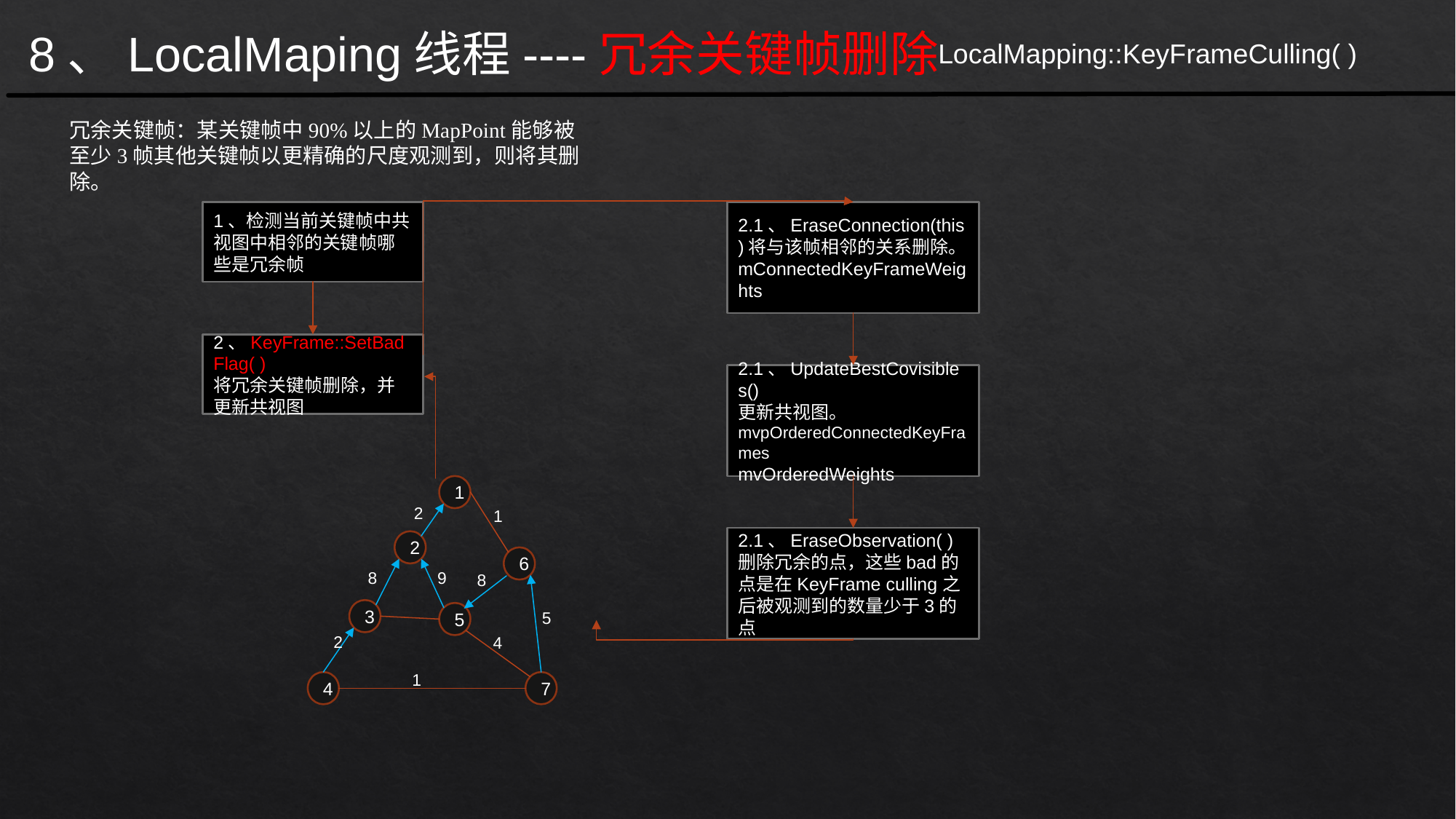

8、LocalMaping线程----冗余关键帧删除
LocalMapping::KeyFrameCulling( )
冗余关键帧：某关键帧中90%以上的MapPoint能够被至少3帧其他关键帧以更精确的尺度观测到，则将其删除。
1、检测当前关键帧中共视图中相邻的关键帧哪些是冗余帧
2.1、EraseConnection(this)将与该帧相邻的关系删除。mConnectedKeyFrameWeights
2、KeyFrame::SetBadFlag( )
将冗余关键帧删除，并更新共视图
2.1、UpdateBestCovisibles()
更新共视图。
mvpOrderedConnectedKeyFrames
mvOrderedWeights
1
2
1
2.1、EraseObservation( )删除冗余的点，这些bad的点是在KeyFrame culling之后被观测到的数量少于3的点
2
6
8
9
8
3
5
5
2
4
1
4
7